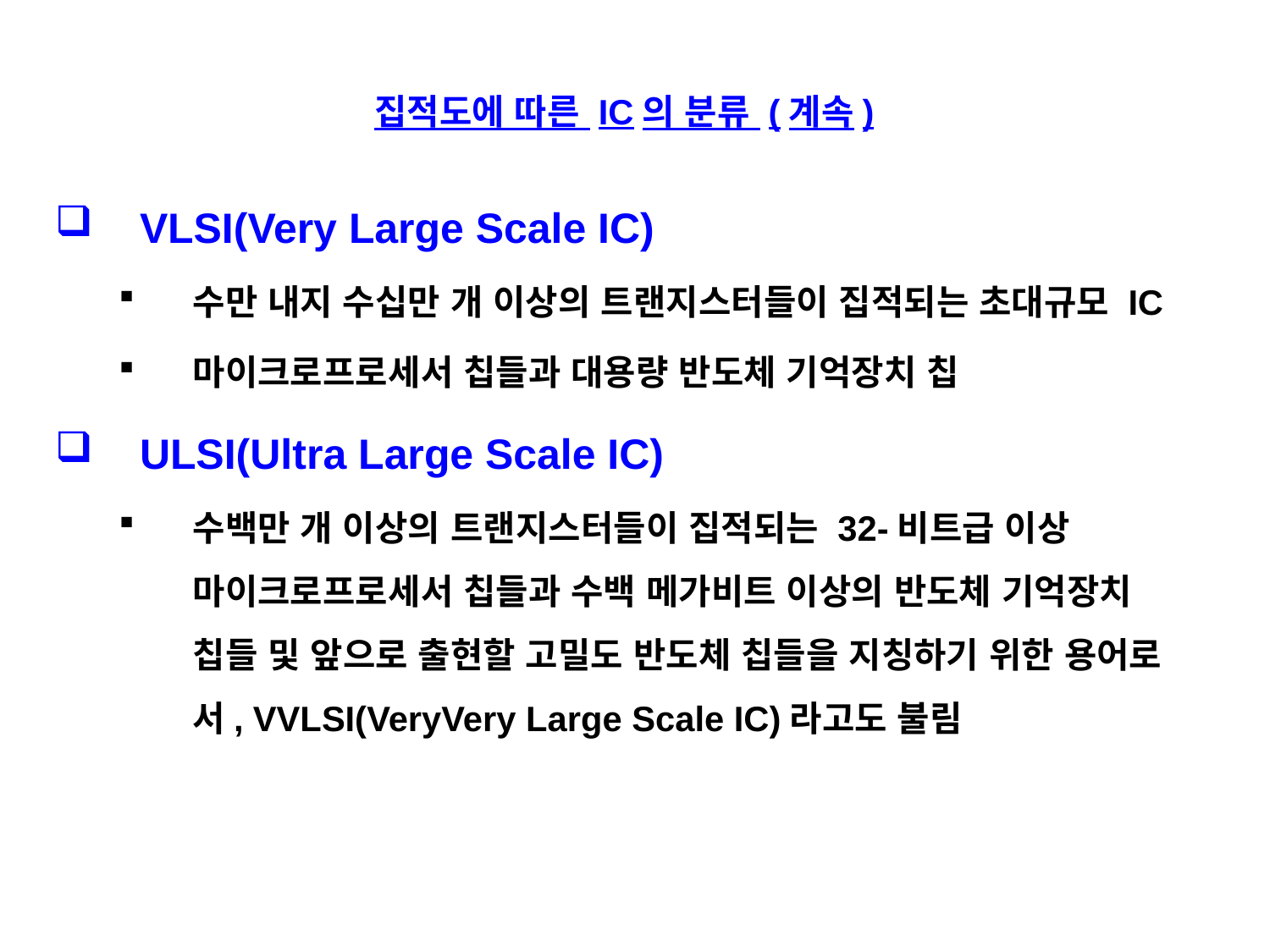

# 집적도에 따른 IC의 분류 (계속)
VLSI(Very Large Scale IC)
수만 내지 수십만 개 이상의 트랜지스터들이 집적되는 초대규모 IC
마이크로프로세서 칩들과 대용량 반도체 기억장치 칩
ULSI(Ultra Large Scale IC)
수백만 개 이상의 트랜지스터들이 집적되는 32-비트급 이상 마이크로프로세서 칩들과 수백 메가비트 이상의 반도체 기억장치 칩들 및 앞으로 출현할 고밀도 반도체 칩들을 지칭하기 위한 용어로서, VVLSI(VeryVery Large Scale IC)라고도 불림